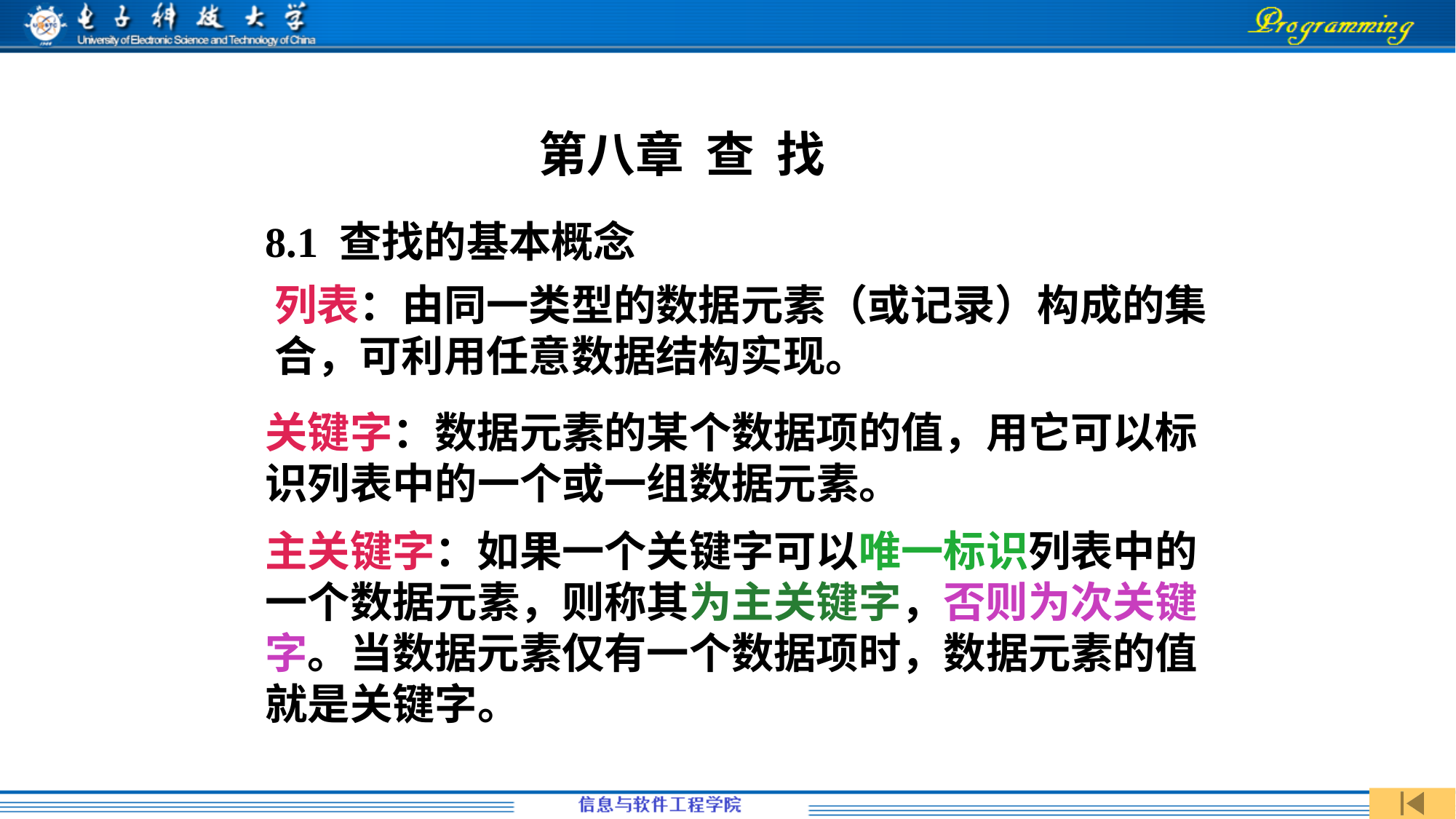

第八章  查  找
8.1 查找的基本概念
列表：由同一类型的数据元素（或记录）构成的集合，可利用任意数据结构实现。
关键字：数据元素的某个数据项的值，用它可以标识列表中的一个或一组数据元素。
主关键字：如果一个关键字可以唯一标识列表中的一个数据元素，则称其为主关键字，否则为次关键字。当数据元素仅有一个数据项时，数据元素的值就是关键字。